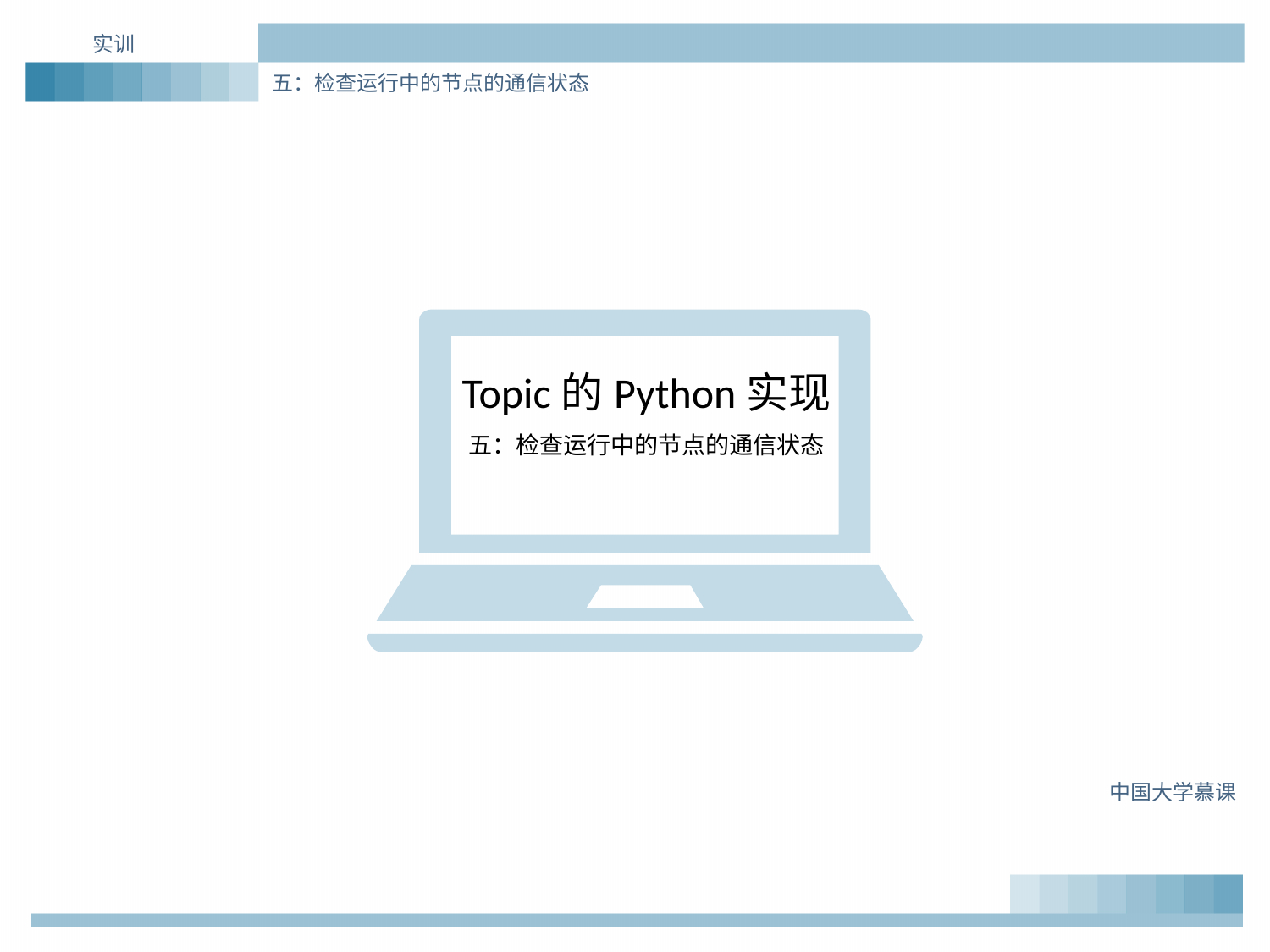

实训
五：检查运行中的节点的通信状态

Topic的Python实现
五：检查运行中的节点的通信状态
中国大学慕课